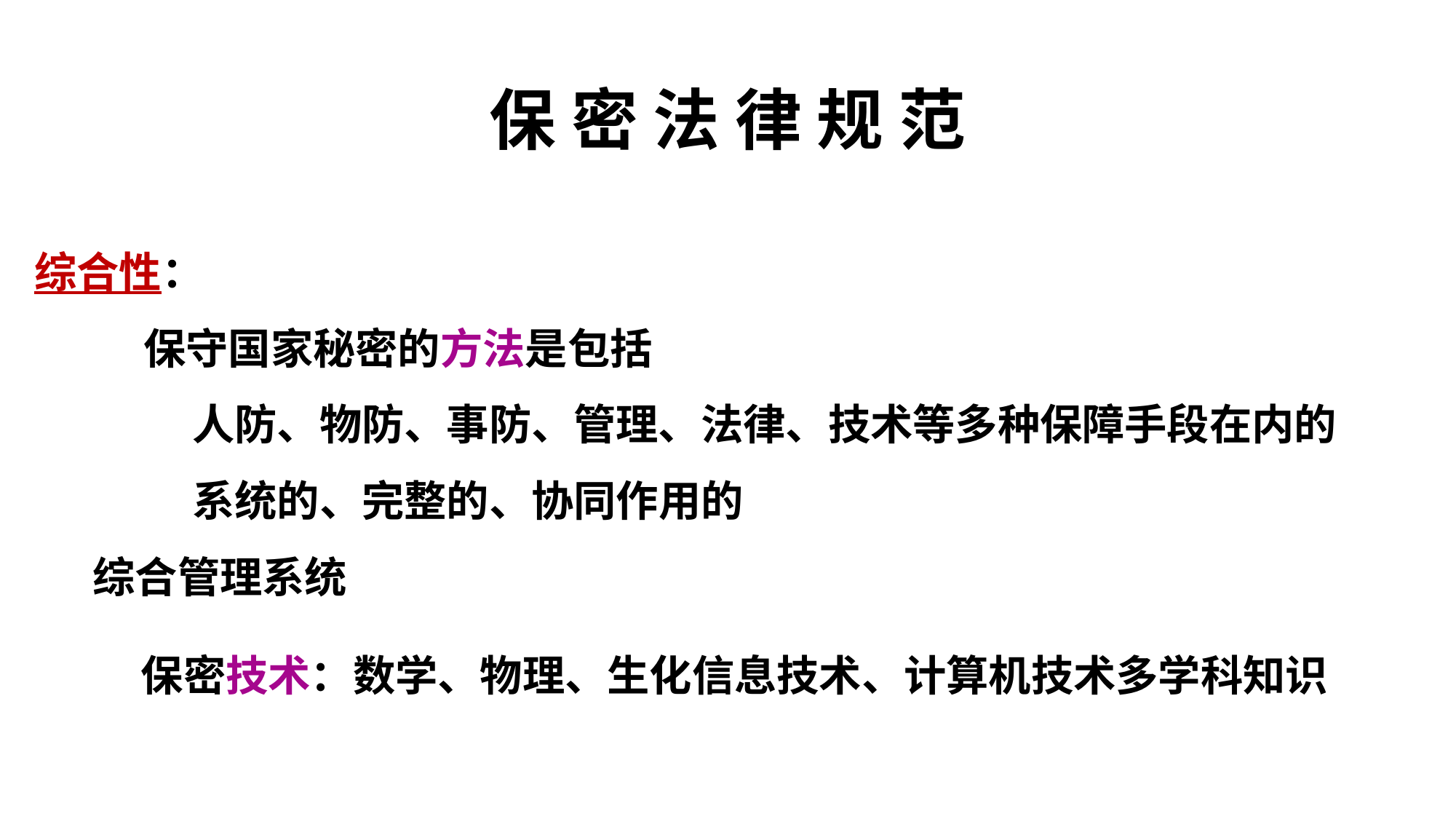

# 保 密 法 律 规 范
综合性：
	保守国家秘密的方法是包括
	    人防、物防、事防、管理、法律、技术等多种保障手段在内的
	    系统的、完整的、协同作用的
     综合管理系统

          保密技术：数学、物理、生化信息技术、计算机技术多学科知识